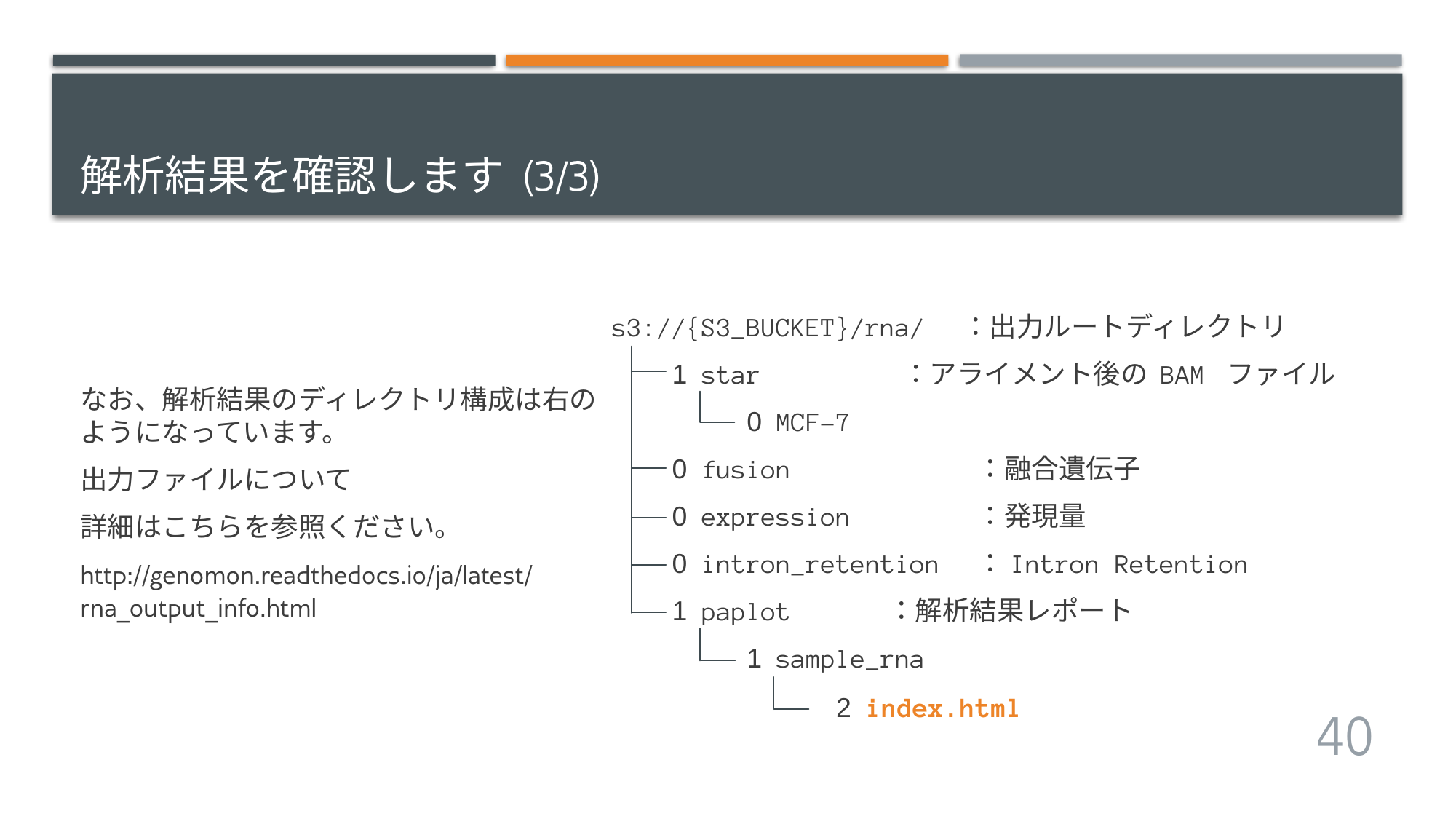

# 解析結果を確認します (3/3)
なお、解析結果のディレクトリ構成は右のようになっています。
出力ファイルについて
詳細はこちらを参照ください。
http://genomon.readthedocs.io/ja/latest/rna_output_info.html
s3://{S3_BUCKET}/rna/  ：出力ルートディレクトリ
    1 star         ：アライメント後の BAM ファイル
         0 MCF-7
    0 fusion            ：融合遺伝子
    0 expression        ：発現量
    0 intron_retention  ：Intron Retention
    1 paplot      ：解析結果レポート
         1 sample_rna
               2 index.html
40